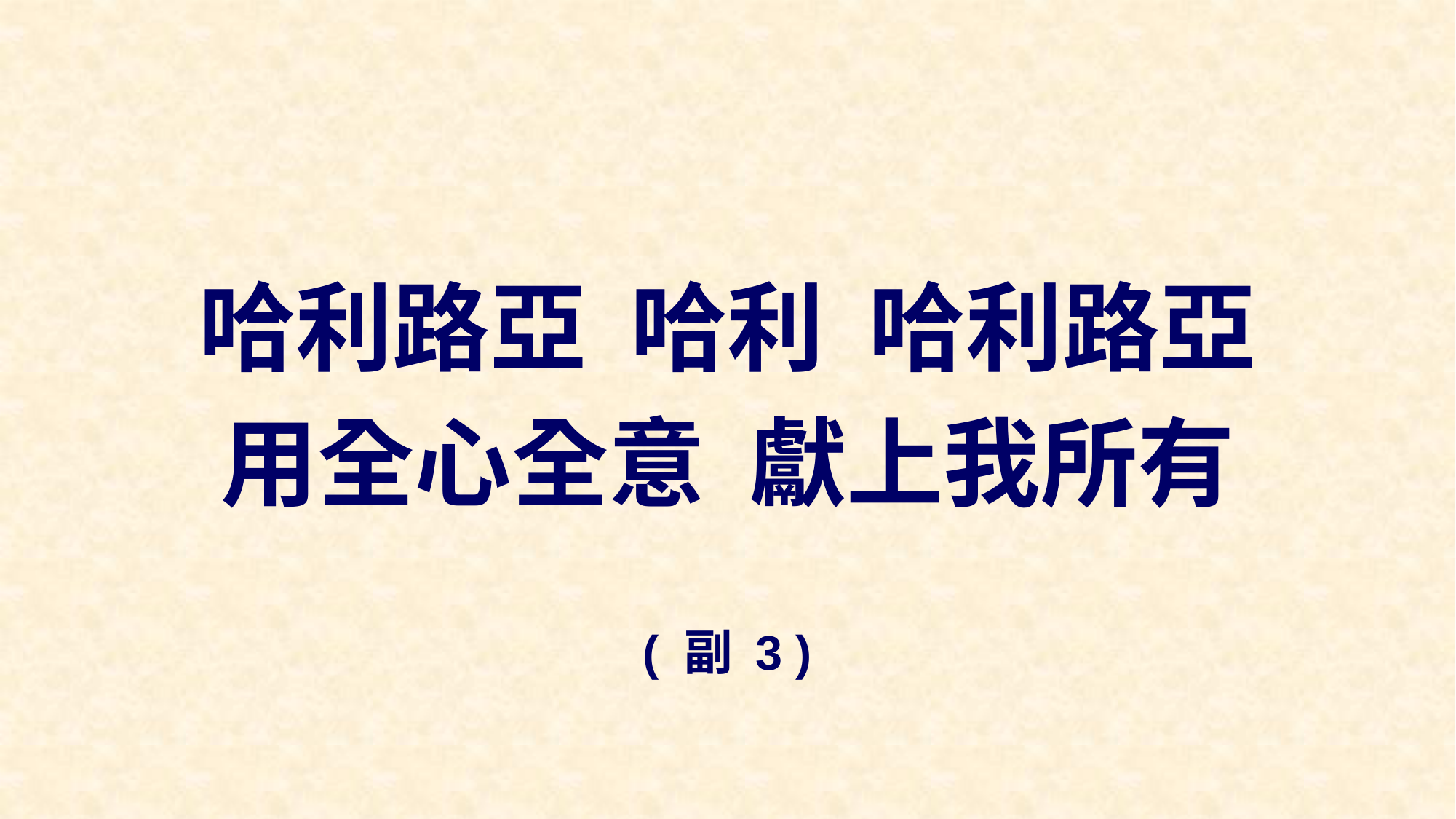

哈利路亞  哈利  哈利路亞
用全心全意  獻上我所有
( 副 3 )